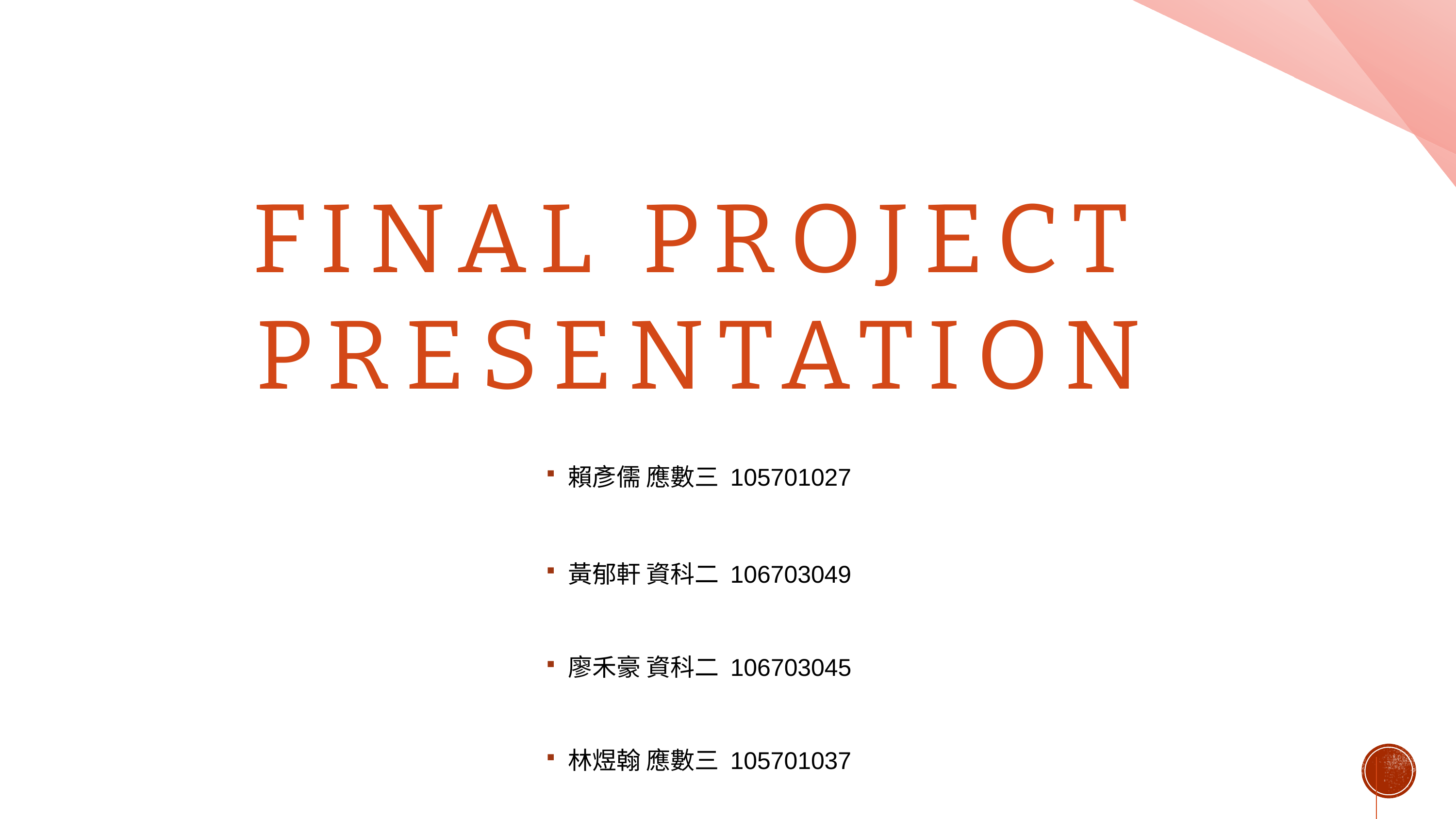

# Final Project Presentation
賴彥儒 應數三 105701027
黃郁軒 資科二 106703049
廖禾豪 資科二 106703045
林煜翰 應數三 105701037